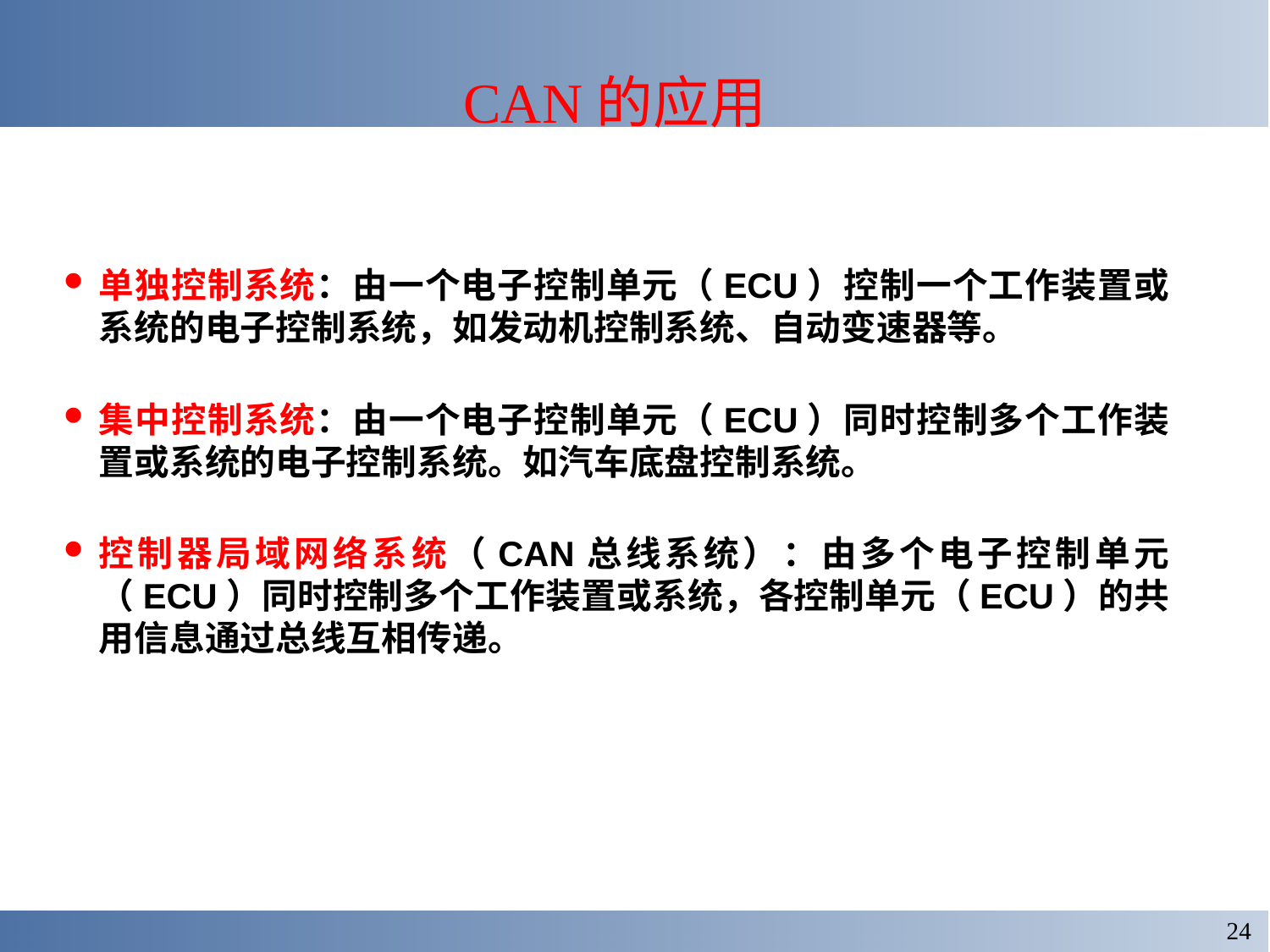

#
CAN的应用

单独控制系统：由一个电子控制单元（ECU）控制一个工作装置或系统的电子控制系统，如发动机控制系统、自动变速器等。
集中控制系统：由一个电子控制单元（ECU）同时控制多个工作装置或系统的电子控制系统。如汽车底盘控制系统。
控制器局域网络系统（CAN总线系统）：由多个电子控制单元（ECU）同时控制多个工作装置或系统，各控制单元（ECU）的共用信息通过总线互相传递。